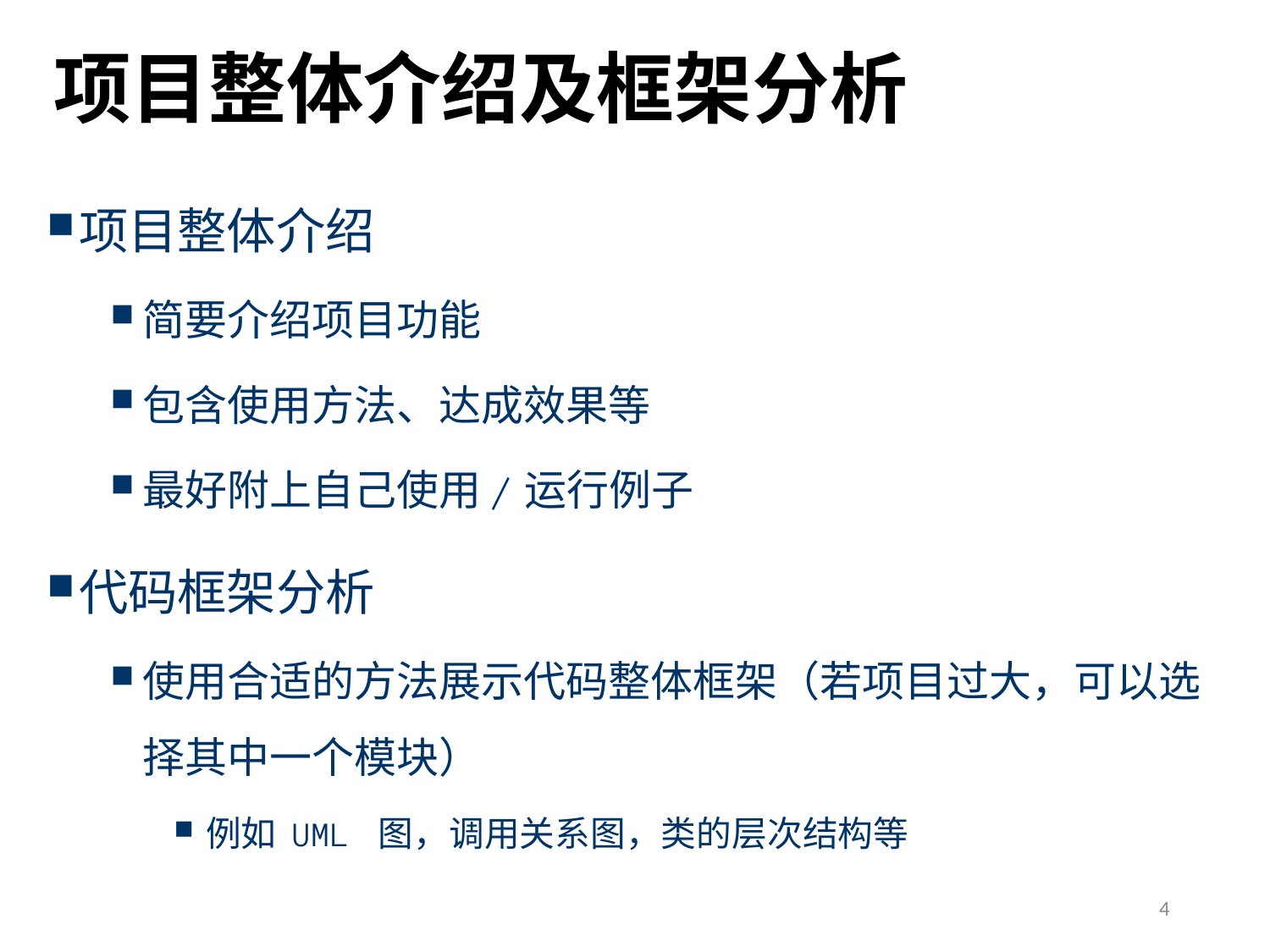

# 项目整体介绍及框架分析
项目整体介绍
简要介绍项目功能
包含使用方法、达成效果等
最好附上自己使用/运行例子
代码框架分析
使用合适的方法展示代码整体框架（若项目过大，可以选择其中一个模块）
例如 UML 图，调用关系图，类的层次结构等

4